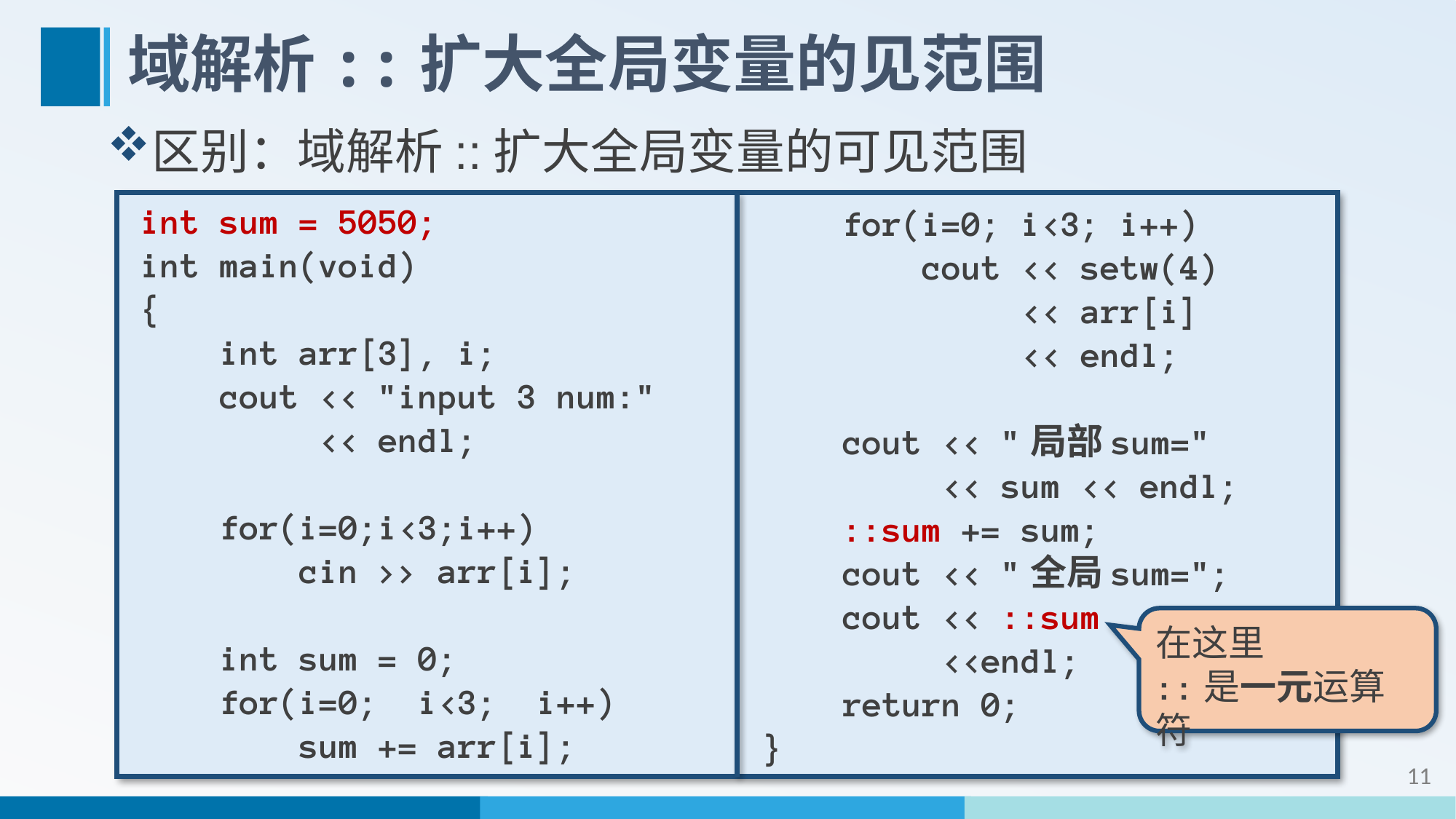

# 域解析::扩大全局变量的见范围
区别：域解析::扩大全局变量的可见范围

int sum = 5050;
int main(void)
{
    int arr[3], i;
    cout << "input 3 num:"
         << endl;

    for(i=0;i<3;i++)
        cin >> arr[i];

    int sum = 0;
    for(i=0;  i<3;  i++)
        sum += arr[i];
    for(i=0; i<3; i++)
        cout << setw(4)
             << arr[i]
             << endl;

    cout << "局部sum="
         << sum << endl;
    ::sum += sum;
    cout << "全局sum=";
    cout << ::sum
         <<endl;
    return 0;
}

在这里
::是一元运算符